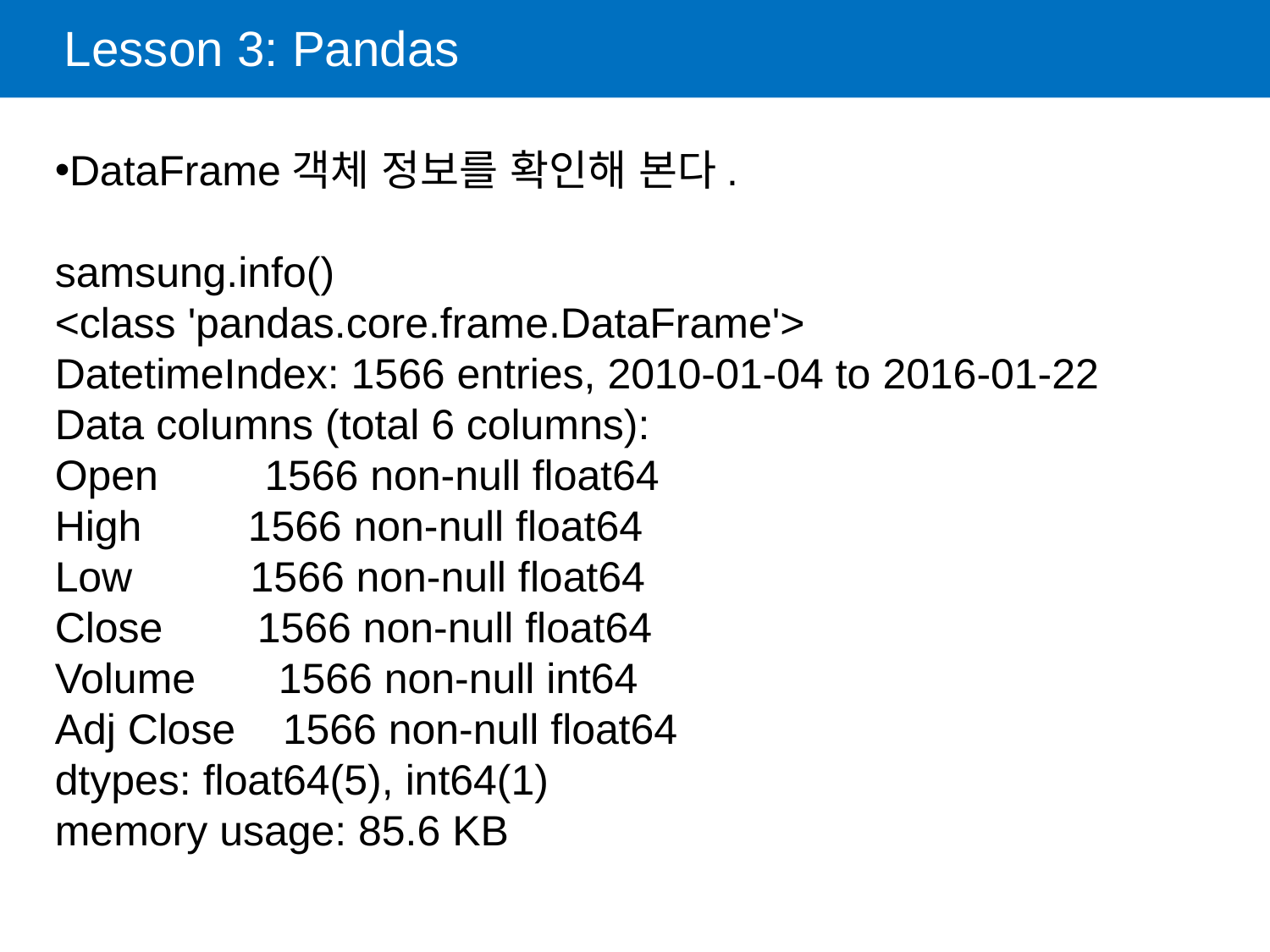

# Lesson 3: Pandas
DataFrame객체 정보를 확인해 본다.

samsung.info()
<class 'pandas.core.frame.DataFrame'>
DatetimeIndex: 1566 entries, 2010-01-04 to 2016-01-22
Data columns (total 6 columns):
Open         1566 non-null float64
High         1566 non-null float64
Low          1566 non-null float64
Close        1566 non-null float64
Volume       1566 non-null int64
Adj Close    1566 non-null float64
dtypes: float64(5), int64(1)
memory usage: 85.6 KB